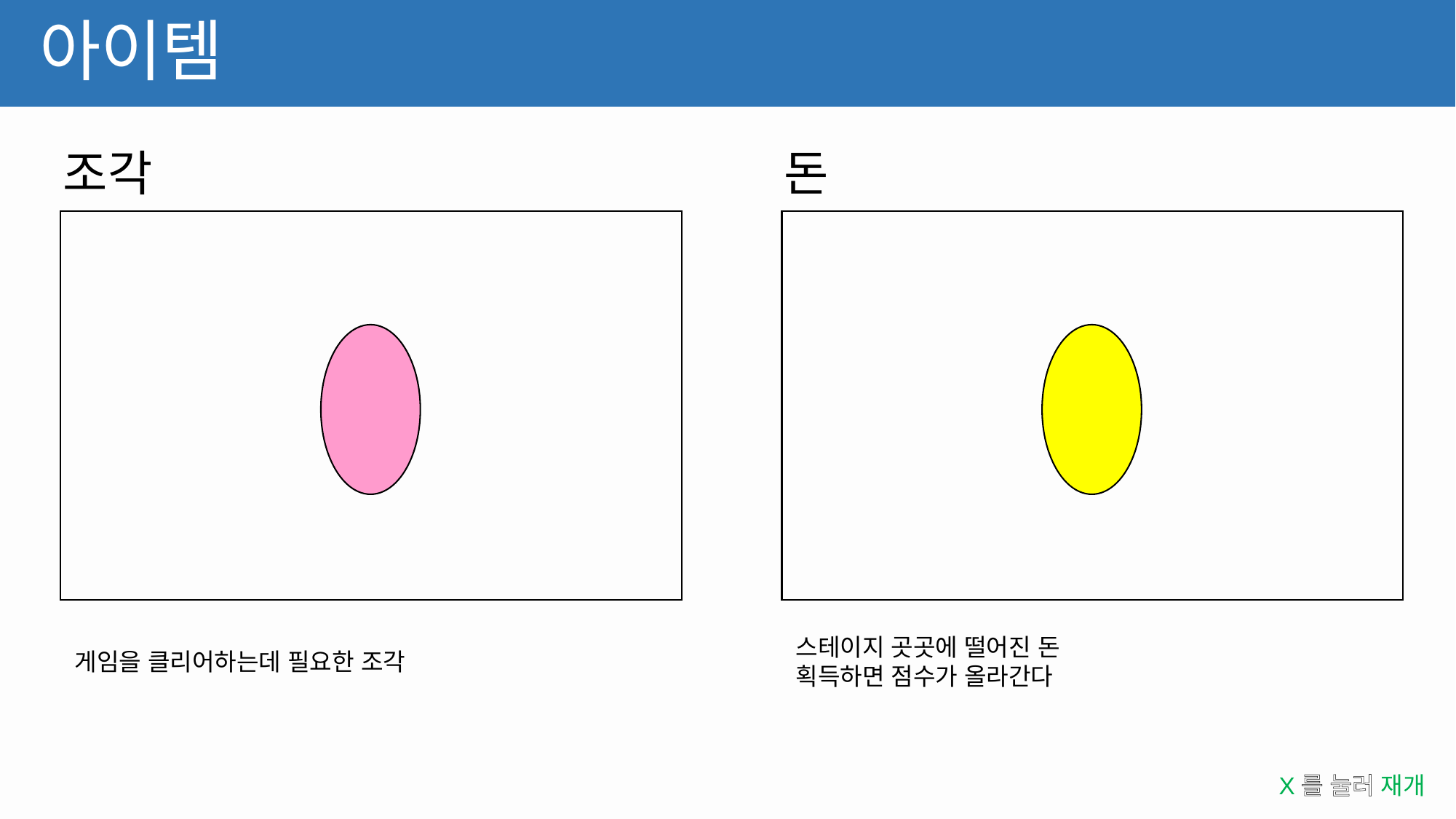

# 아이템
돈
조각

스테이지 곳곳에 떨어진 돈
획득하면 점수가 올라간다
게임을 클리어하는데 필요한 조각
X를 눌러 재개